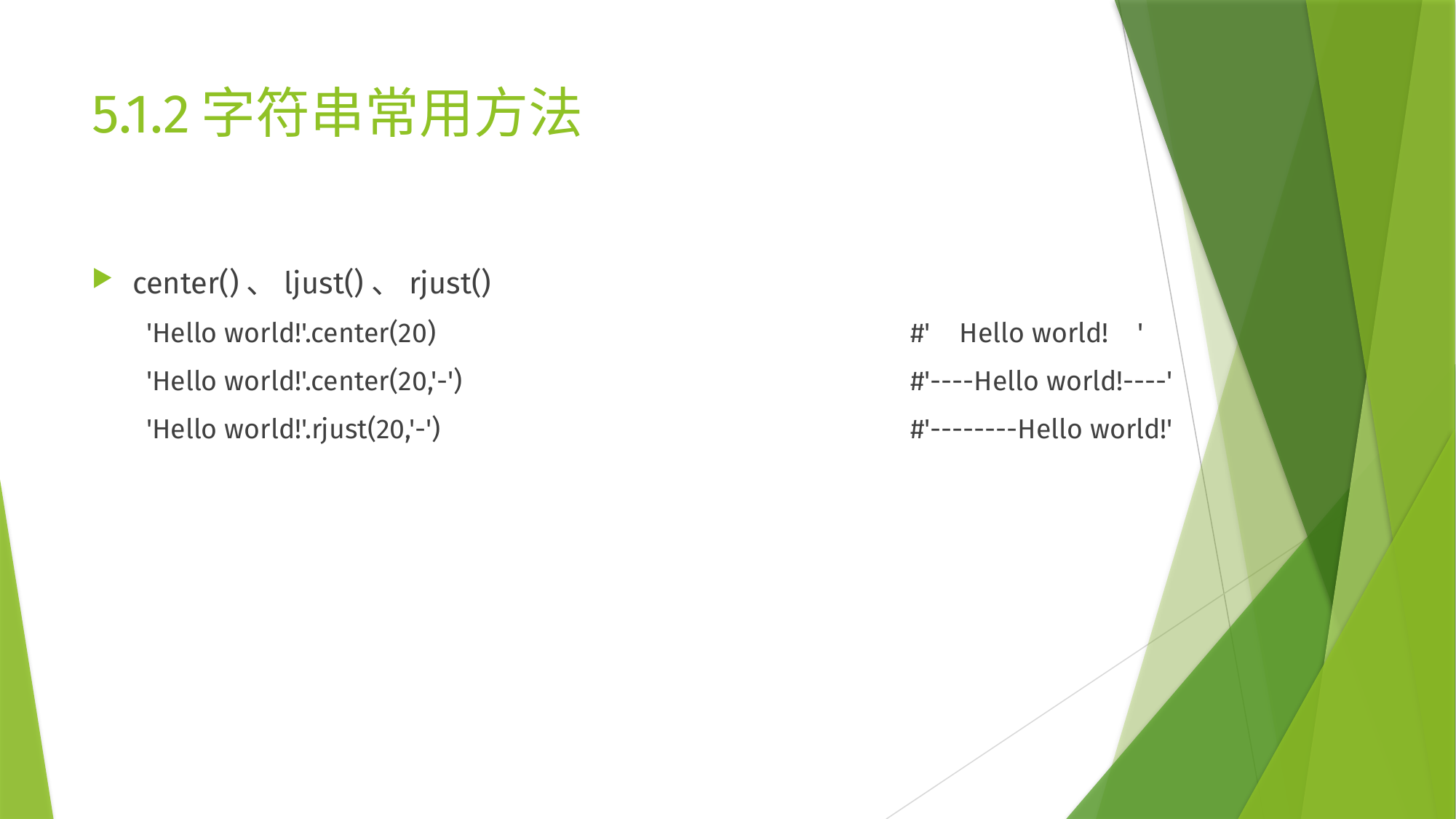

# 5.1.2	字符串常用方法
center()、ljust()、rjust()
'Hello world!'.center(20)					#'    Hello world!    '
'Hello world!'.center(20,'-')					#'----Hello world!----'
'Hello world!'.rjust(20,'-')					#'--------Hello world!'